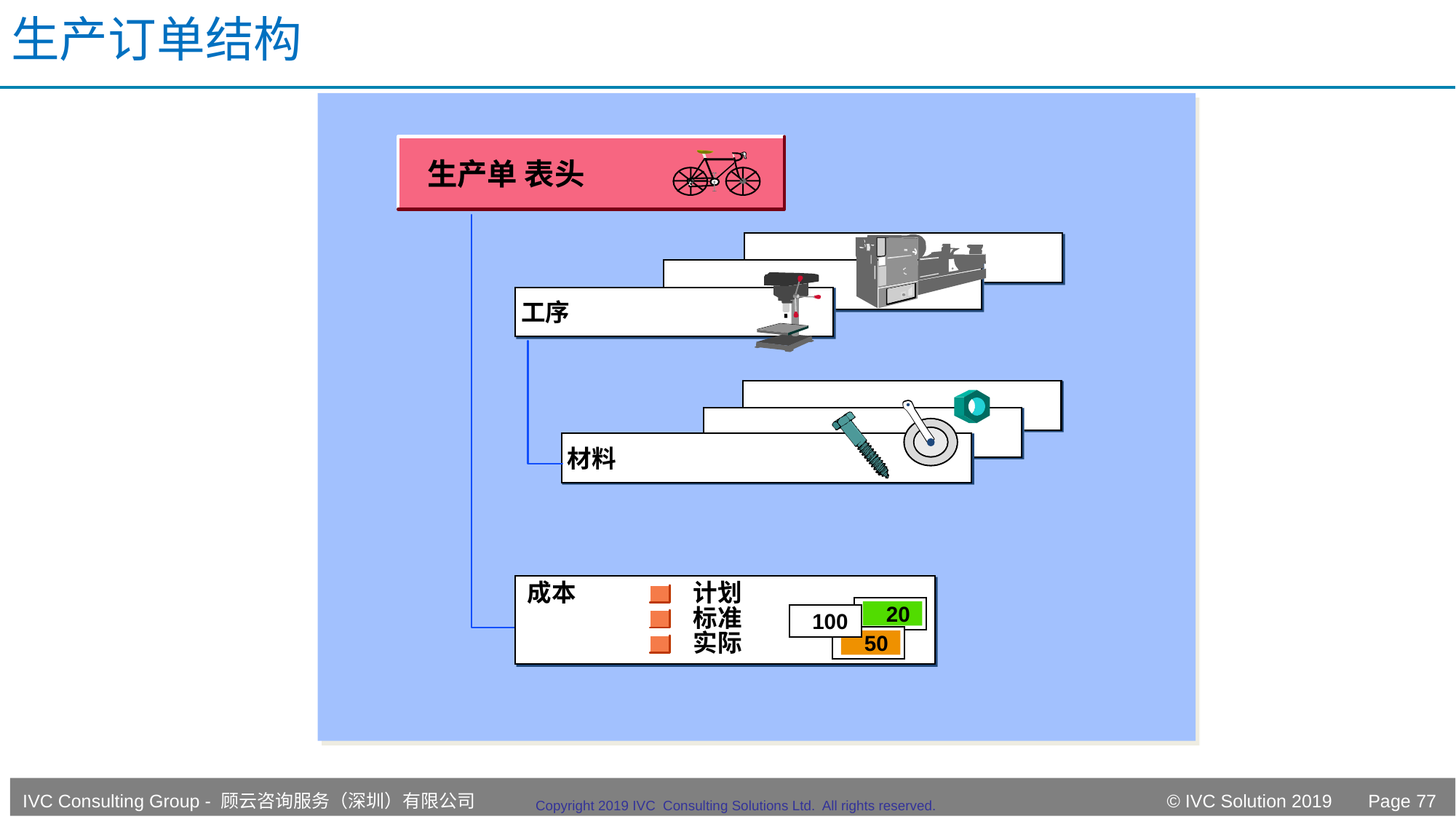

# 生产订单结构

生产单 表头

工序

材料
成本	计划
	标准
	实际

20

100

50